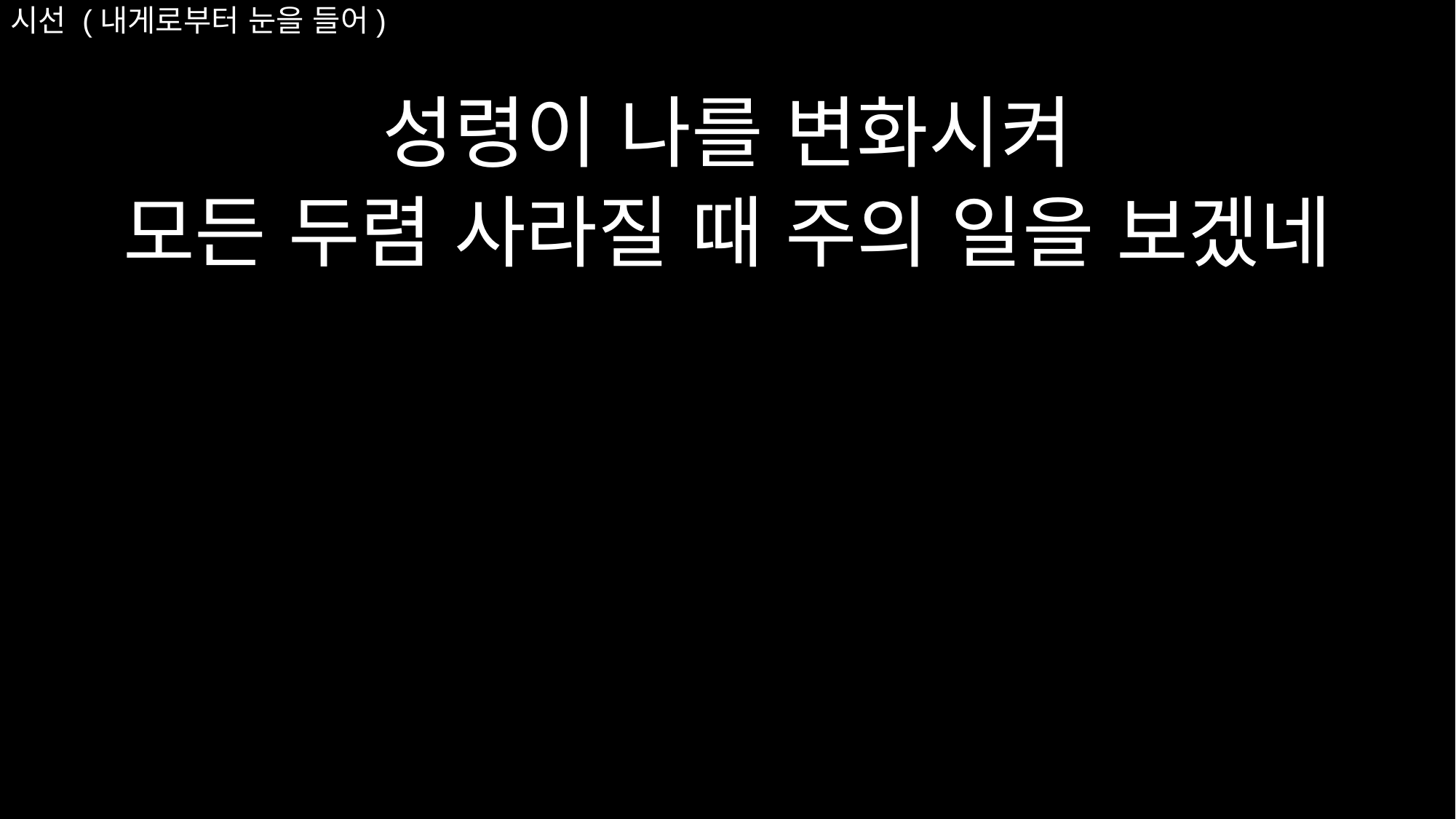

# 시선 (내게로부터 눈을 들어)
성령이 나를 변화시켜
모든 두렴 사라질 때 주의 일을 보겠네